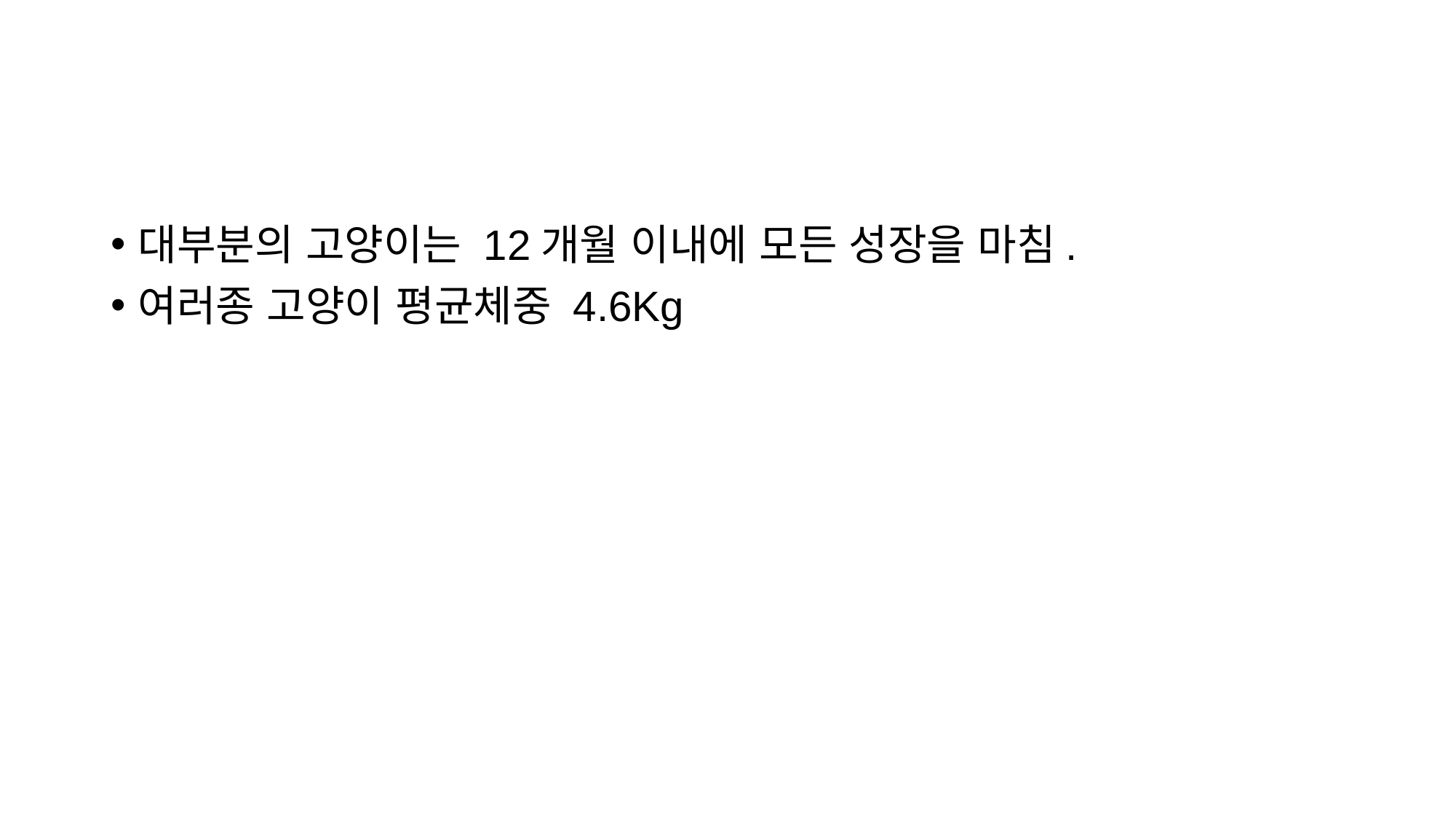

#
대부분의 고양이는 12개월 이내에 모든 성장을 마침.
여러종 고양이 평균체중 4.6Kg